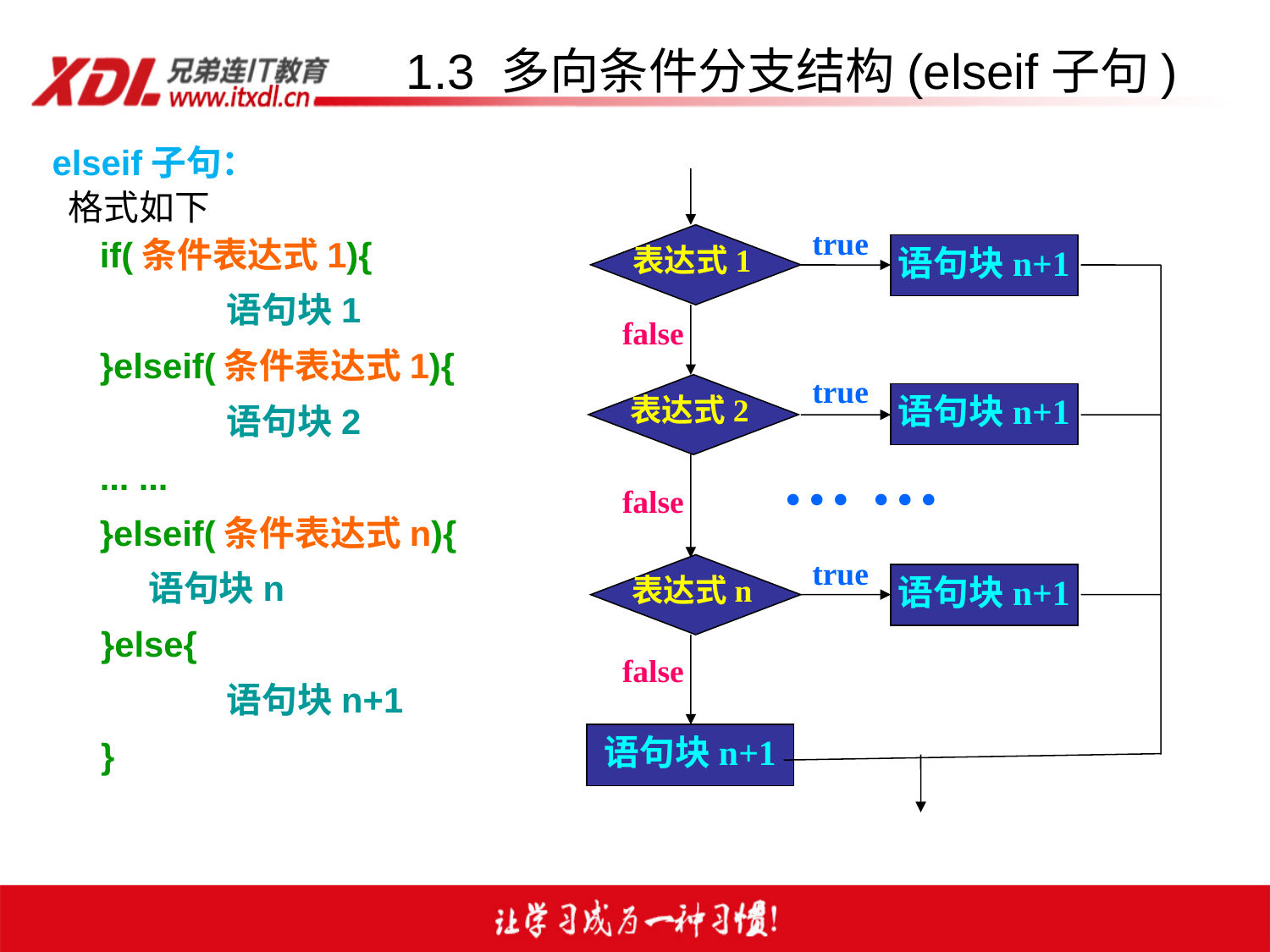

# 1.3 多向条件分支结构(elseif子句)
elseif子句：
 格式如下
	if(条件表达式1){
		语句块1
	}elseif(条件表达式1){
		语句块2
	... ...
	}elseif(条件表达式n){
	     语句块n
     }else{
		语句块n+1
     }

true
表达式1
语句块n+1

false
true

语句块n+1
表达式2

… …

false

true
语句块n+1
表达式n

false
语句块n+1